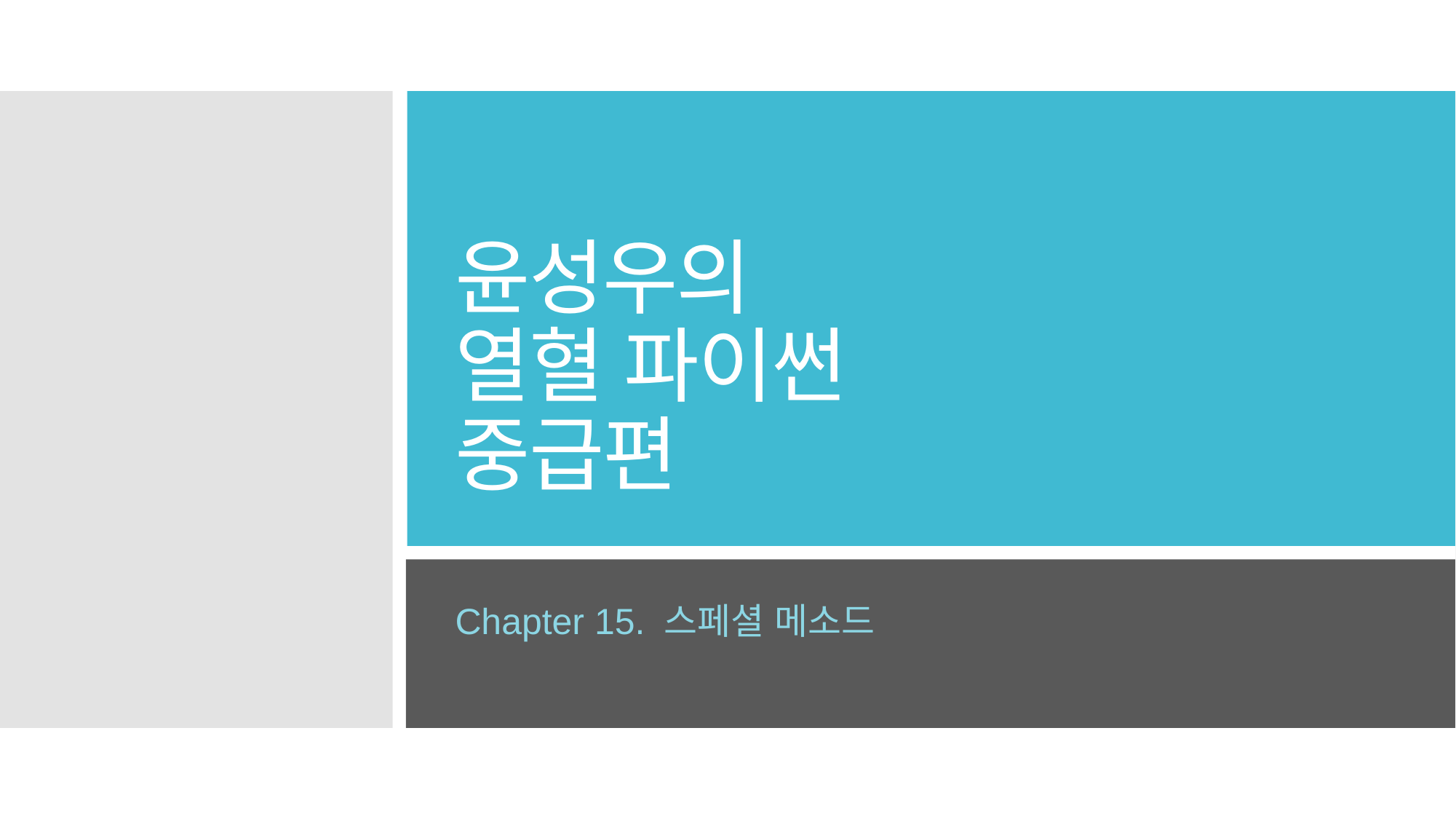

# 윤성우의 열혈 파이썬 중급편

Chapter 15. 스페셜 메소드